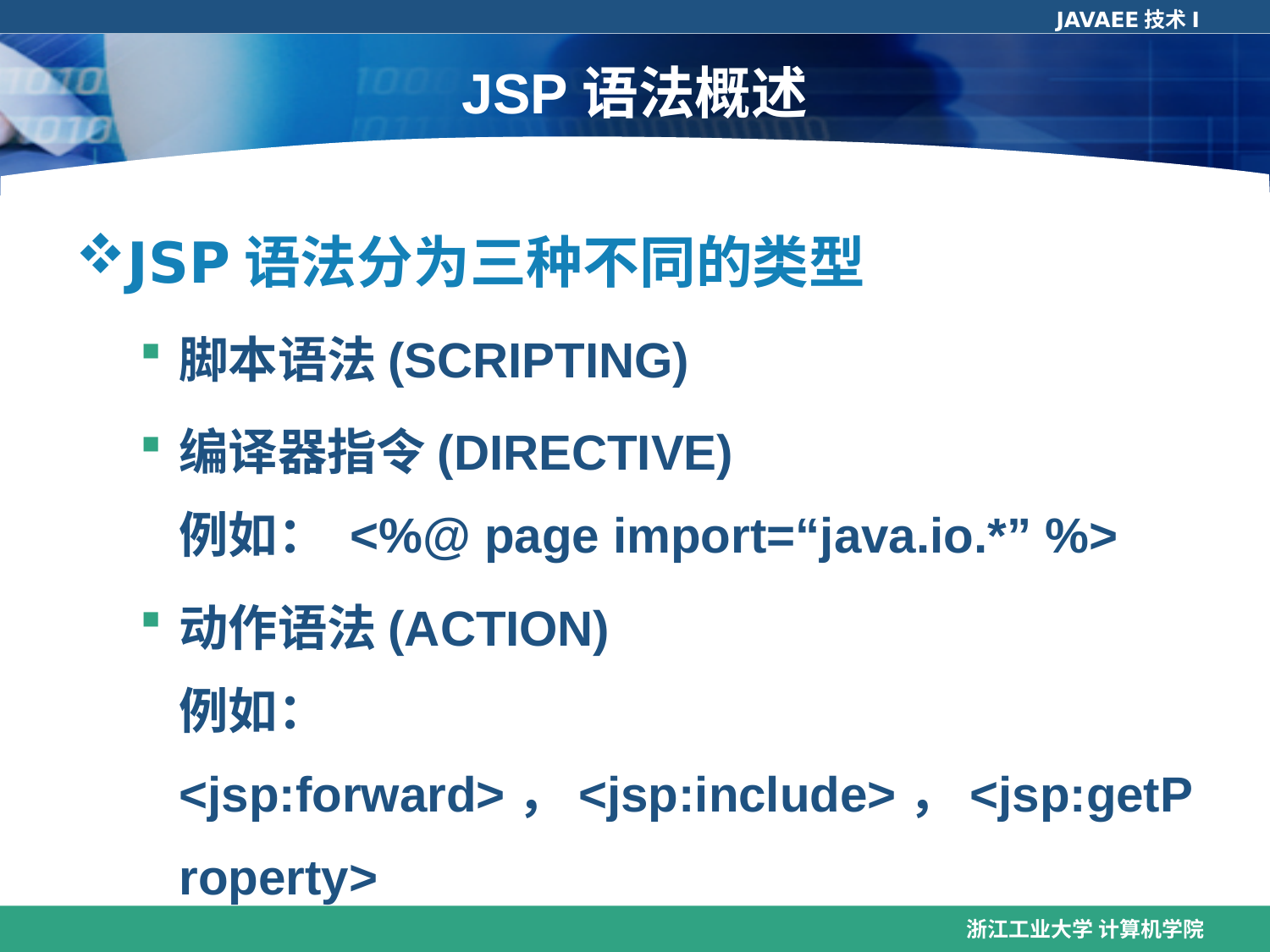

# JSP语法概述
JSP语法分为三种不同的类型
脚本语法(SCRIPTING)
编译器指令(DIRECTIVE)
例如： <%@ page import=“java.io.*” %>
动作语法(ACTION)
例如： <jsp:forward>，<jsp:include>，<jsp:getProperty>